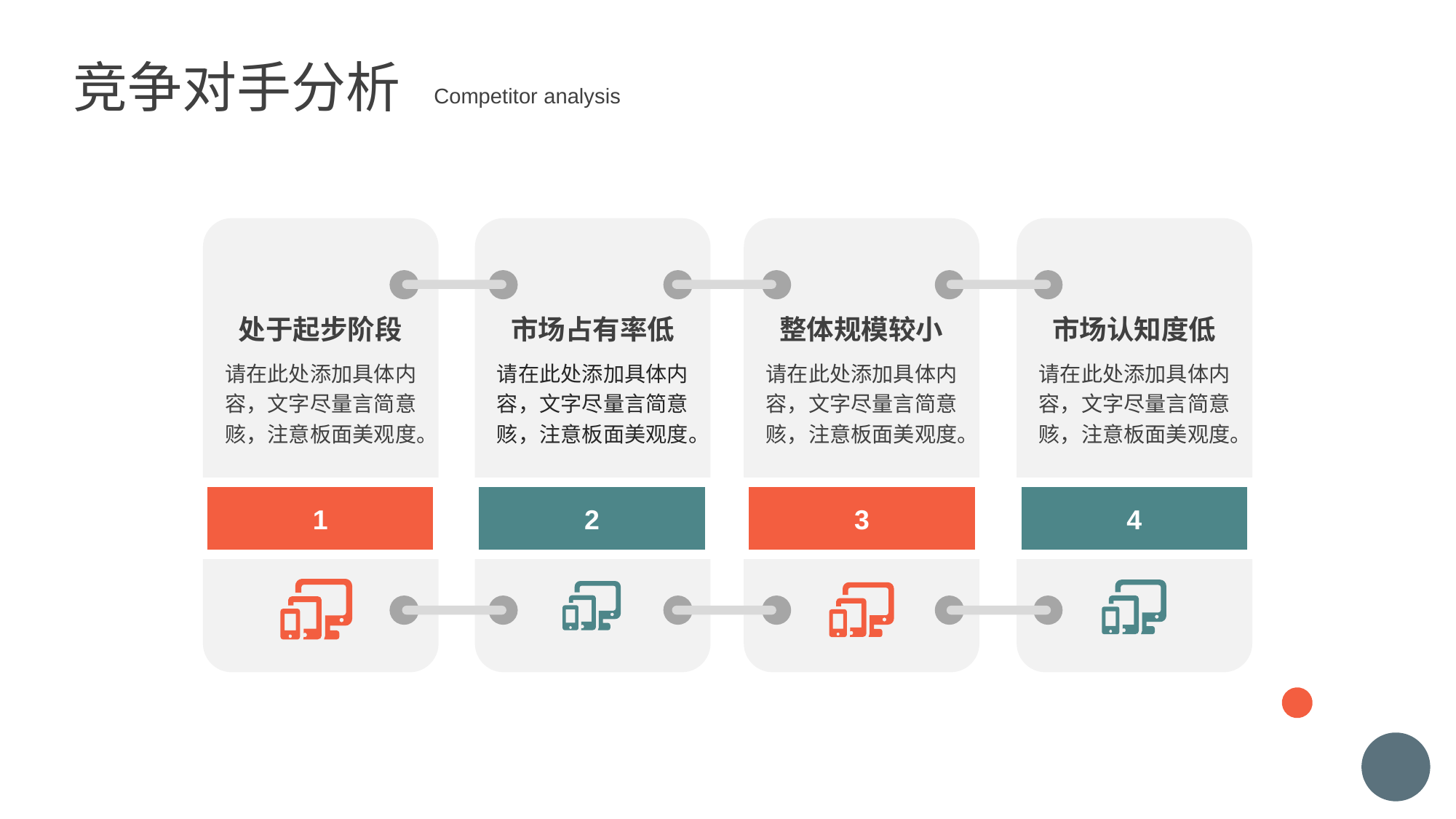

竞争对手分析
Competitor analysis
请在此处添加具体内容，文字尽量言简意赅，注意板面美观度。

处于起步阶段
1

请在此处添加具体内容，文字尽量言简意赅，注意板面美观度。

市场占有率低
2

请在此处添加具体内容，文字尽量言简意赅，注意板面美观度。

整体规模较小
3

请在此处添加具体内容，文字尽量言简意赅，注意板面美观度。

市场认知度低
4